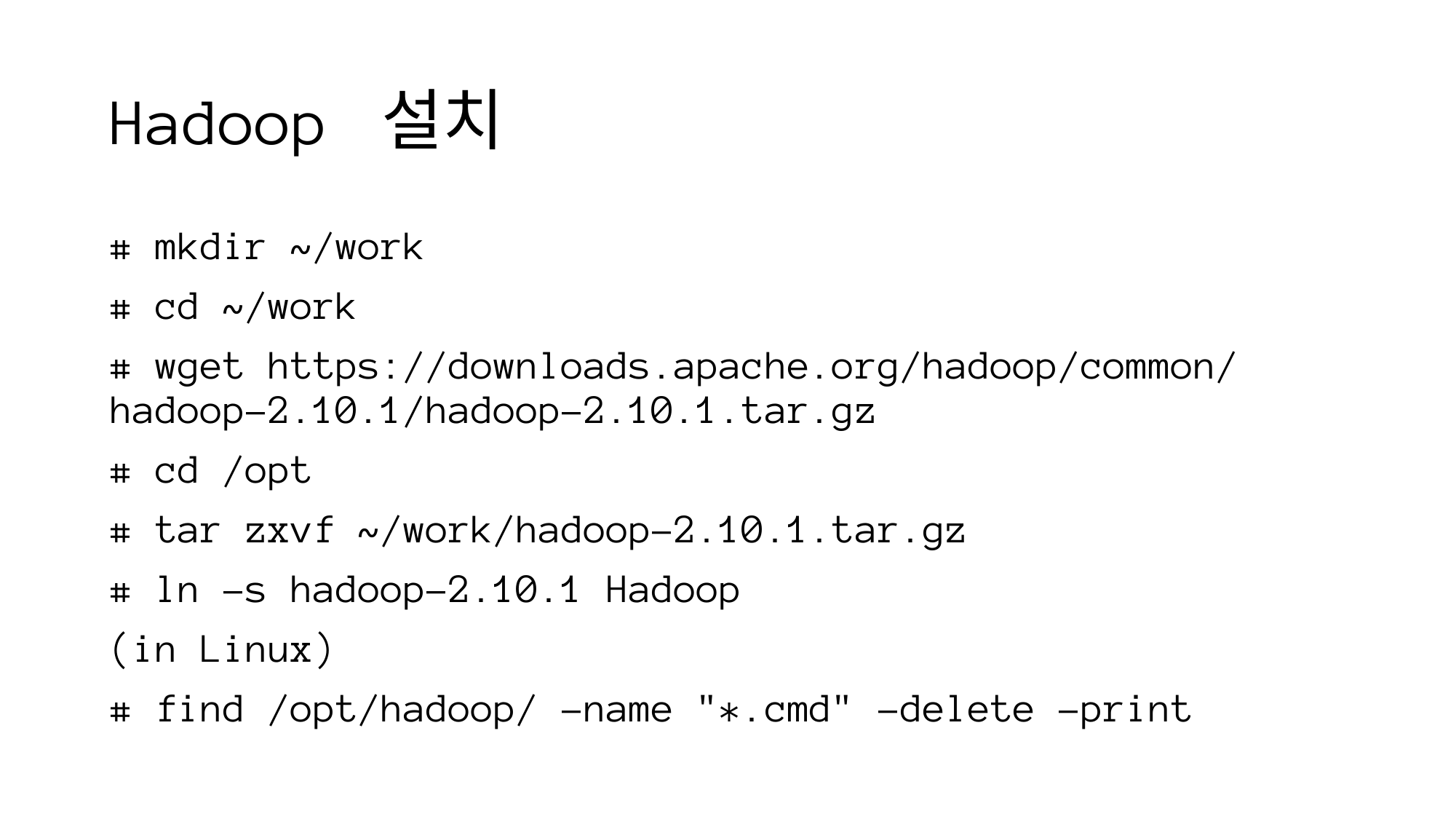

# Hadoop 설치
# mkdir ~/work
# cd ~/work
# wget https://downloads.apache.org/hadoop/common/hadoop-2.10.1/hadoop-2.10.1.tar.gz
# cd /opt
# tar zxvf ~/work/hadoop-2.10.1.tar.gz
# ln -s hadoop-2.10.1 Hadoop
(in Linux)
# find /opt/hadoop/ -name "*.cmd" -delete -print